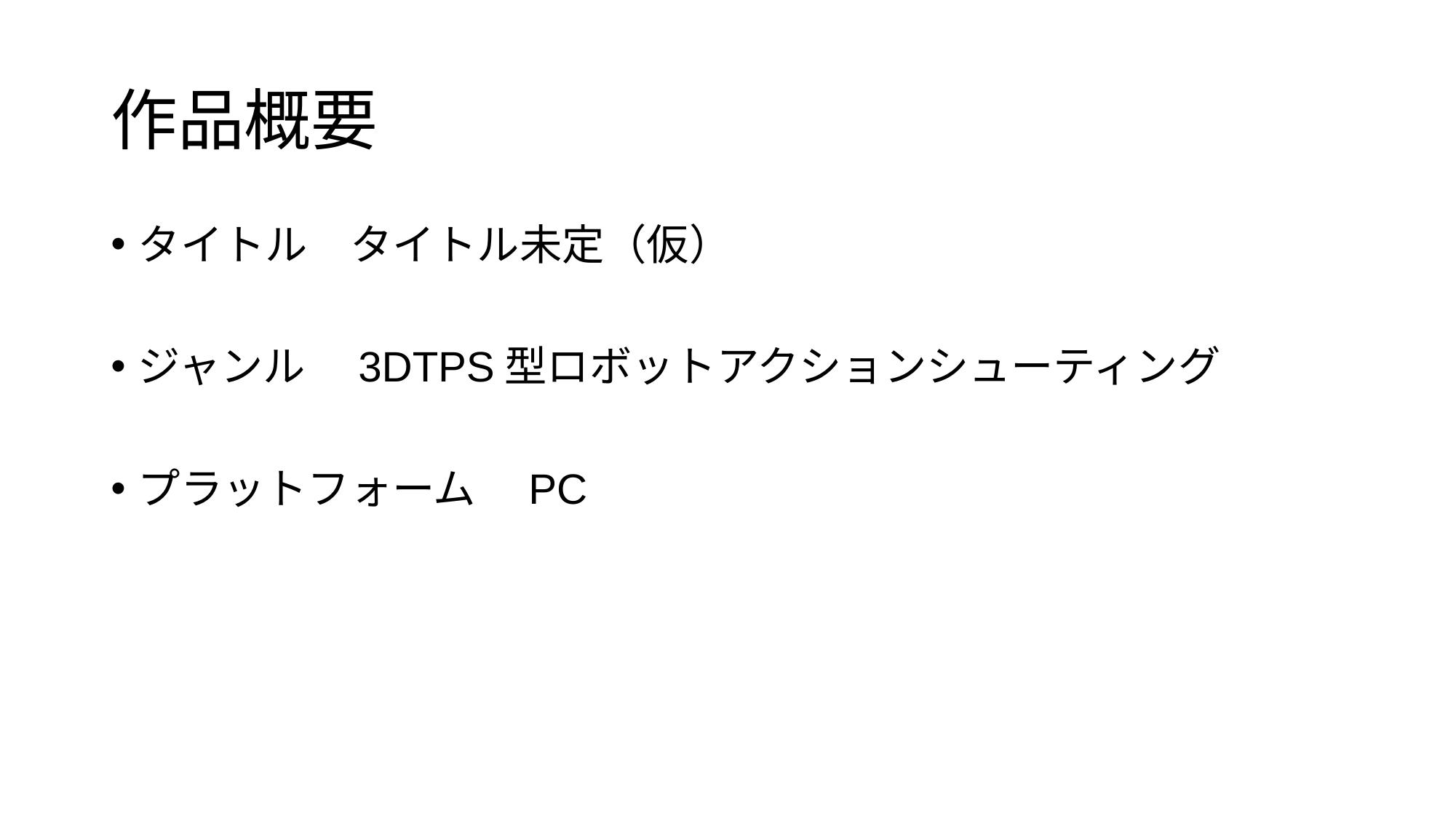

# 作品概要
タイトル　タイトル未定（仮）

ジャンル　3DTPS型ロボットアクションシューティング

プラットフォーム　PC